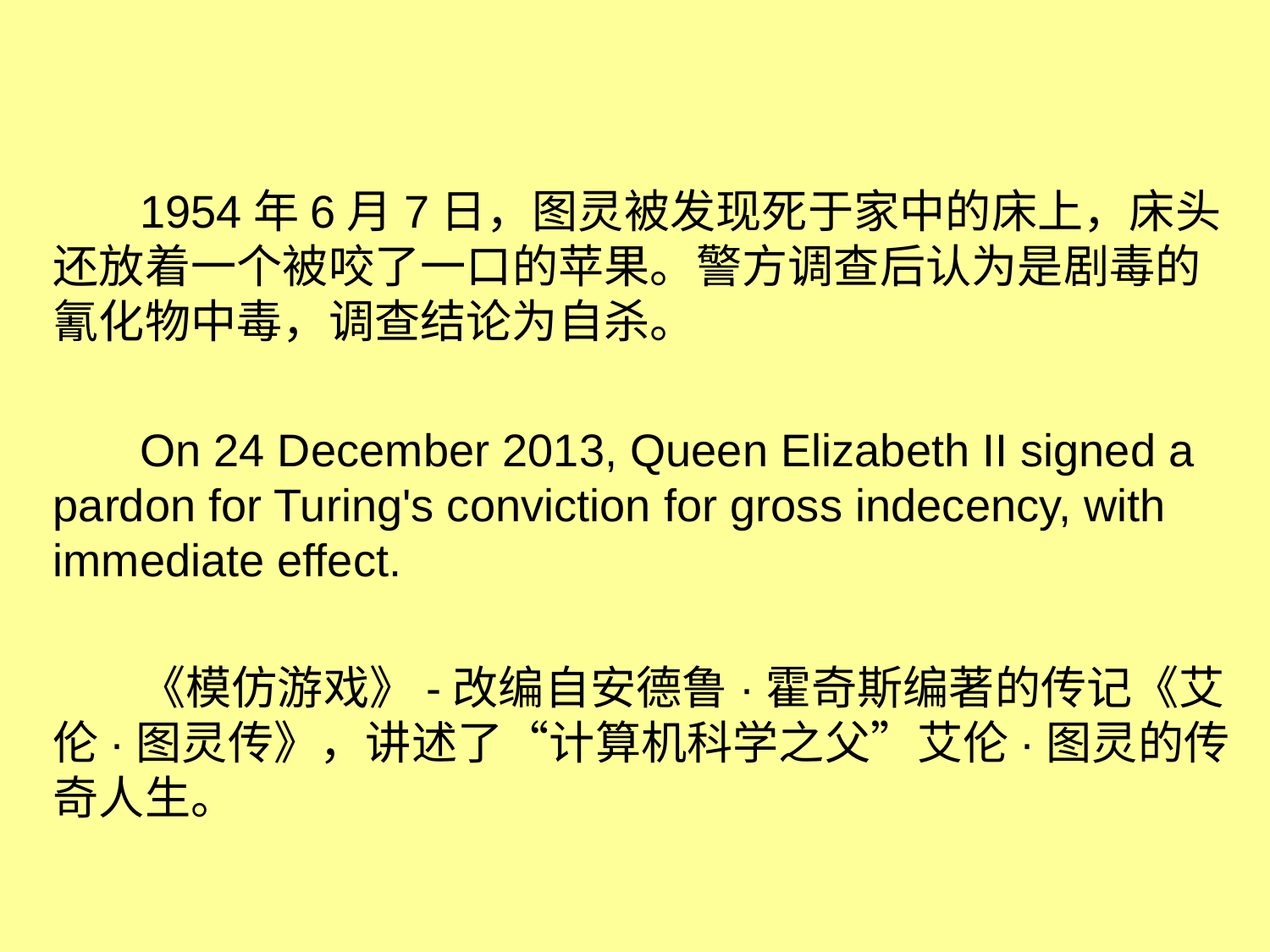

1954年6月7日，图灵被发现死于家中的床上，床头还放着一个被咬了一口的苹果。警方调查后认为是剧毒的氰化物中毒，调查结论为自杀。

On 24 December 2013, Queen Elizabeth II signed a pardon for Turing's conviction for gross indecency, with immediate effect.

《模仿游戏》-改编自安德鲁·霍奇斯编著的传记《艾伦·图灵传》，讲述了“计算机科学之父”艾伦·图灵的传奇人生。